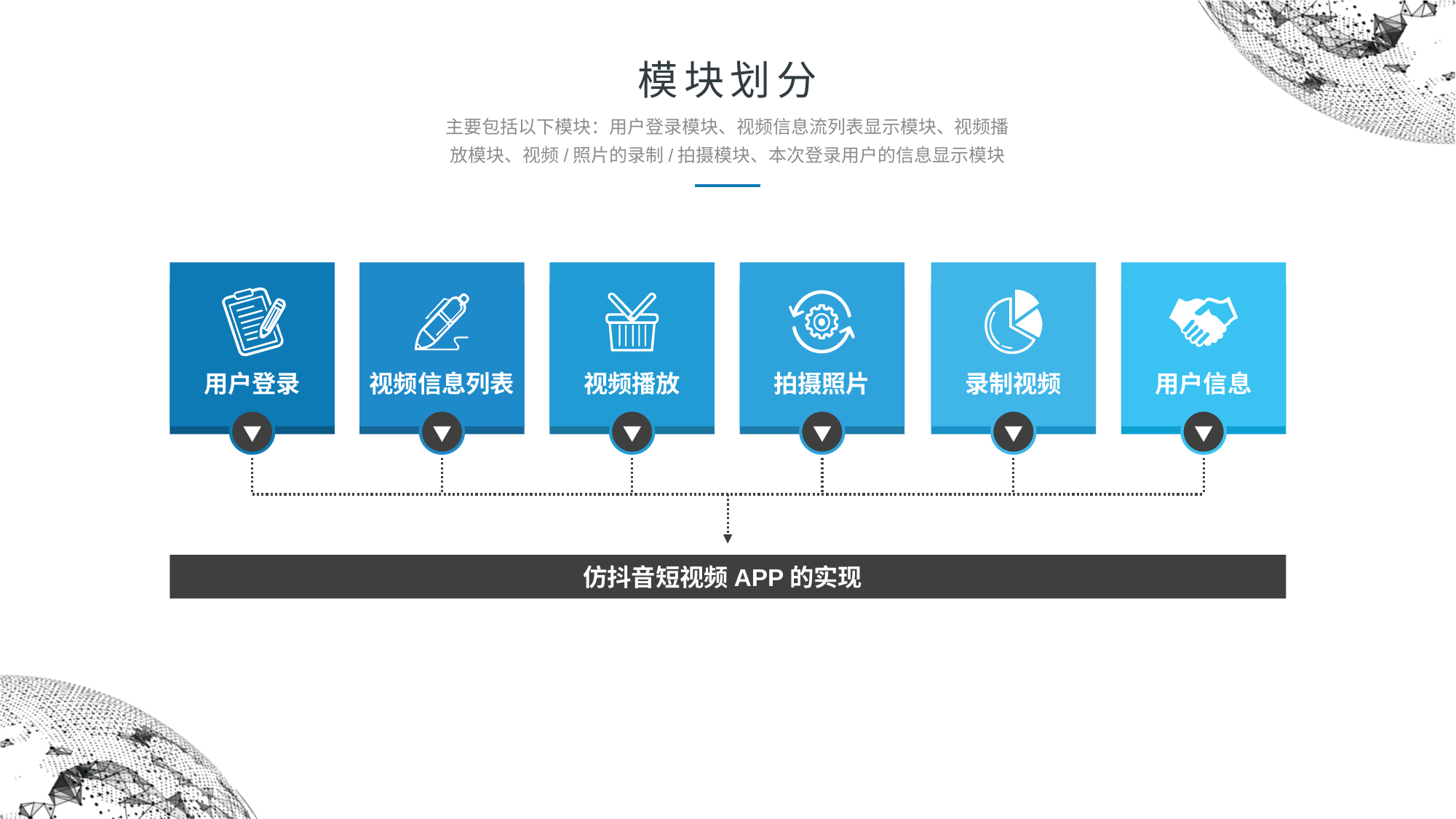

模块划分
主要包括以下模块：用户登录模块、视频信息流列表显示模块、视频播放模块、视频/照片的录制/拍摄模块、本次登录用户的信息显示模块

用户登录
视频信息列表
视频播放
拍摄照片
录制视频
用户信息

仿抖音短视频APP的实现